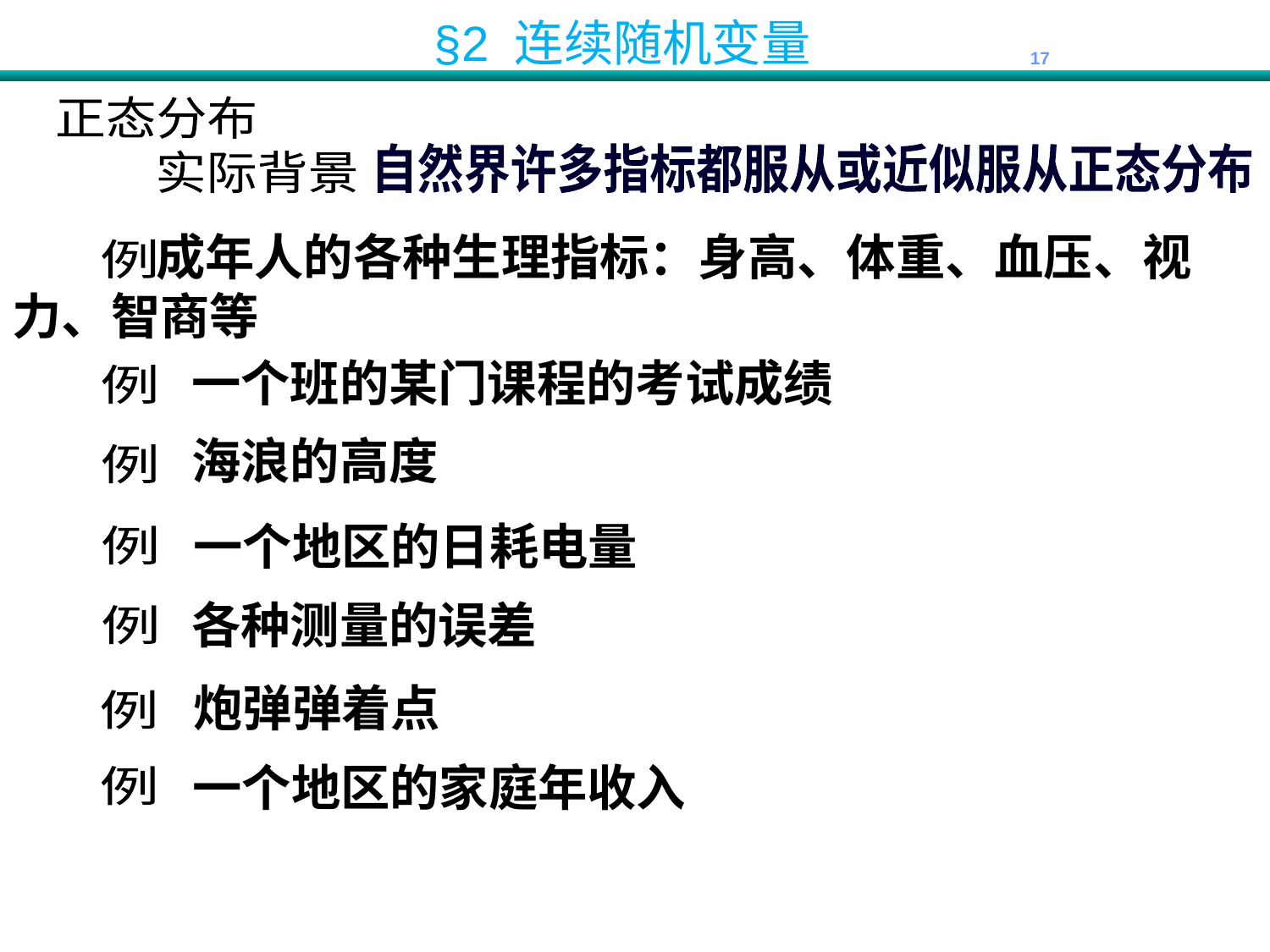

正态分布

实际背景
自然界许多指标都服从或近似服从正态分布
　　    成年人的各种生理指标：身高、体重、血压、视力、智商等
例
一个班的某门课程的考试成绩
例
海浪的高度
例
一个地区的日耗电量
例
各种测量的误差
例
炮弹弹着点
例
一个地区的家庭年收入
例